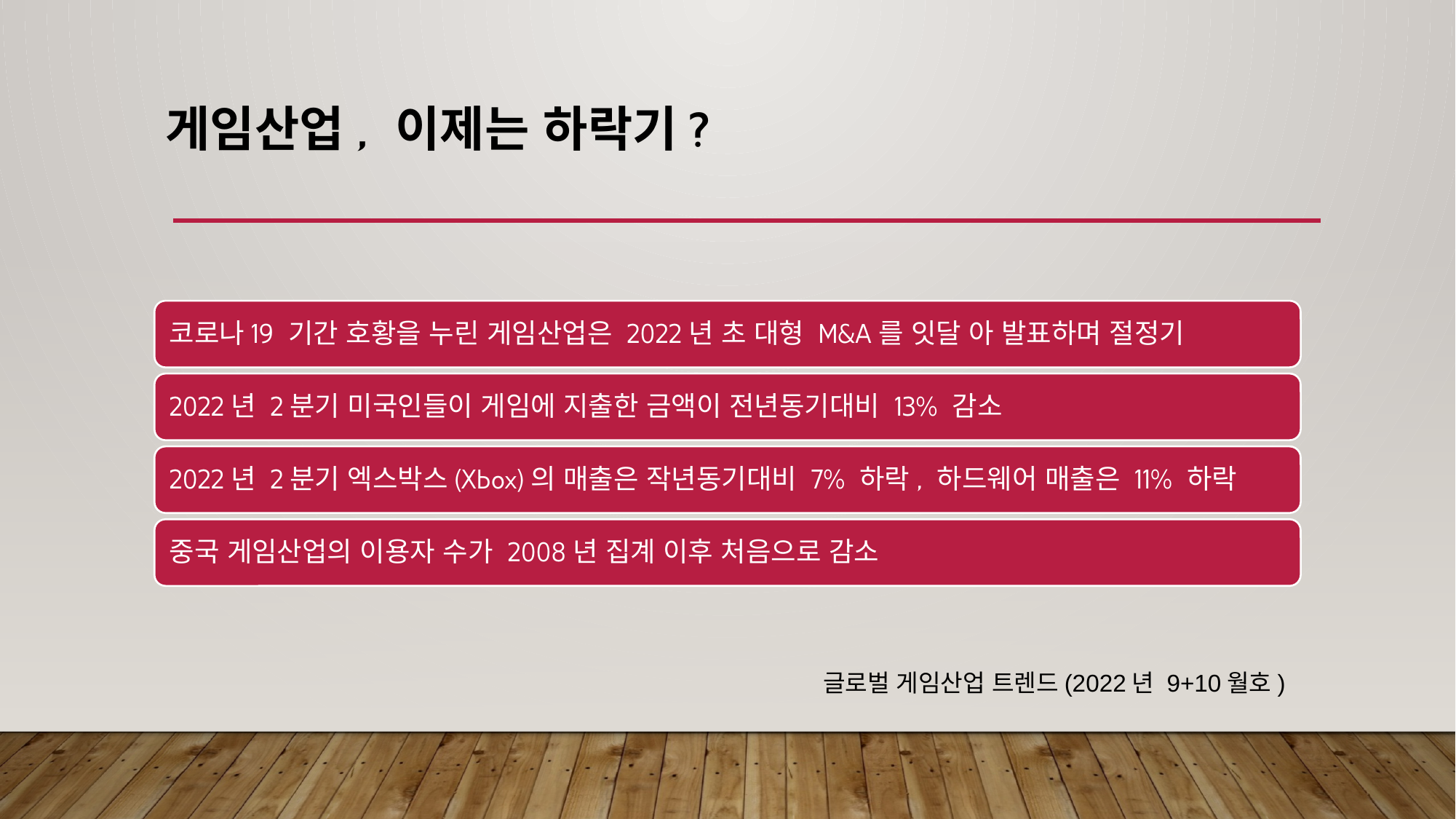

# 게임산업, 이제는 하락기?
코로나19 기간 호황을 누린 게임산업은 2022년 초 대형 M&A를 잇달 아 발표하며 절정기
2022년 2분기 미국인들이 게임에 지출한 금액이 전년동기대비 13% 감소
2022년 2분기 엑스박스(Xbox)의 매출은 작년동기대비 7% 하락, 하드웨어 매출은 11% 하락
중국 게임산업의 이용자 수가 2008년 집계 이후 처음으로 감소
글로벌 게임산업 트렌드(2022년 9+10월호)